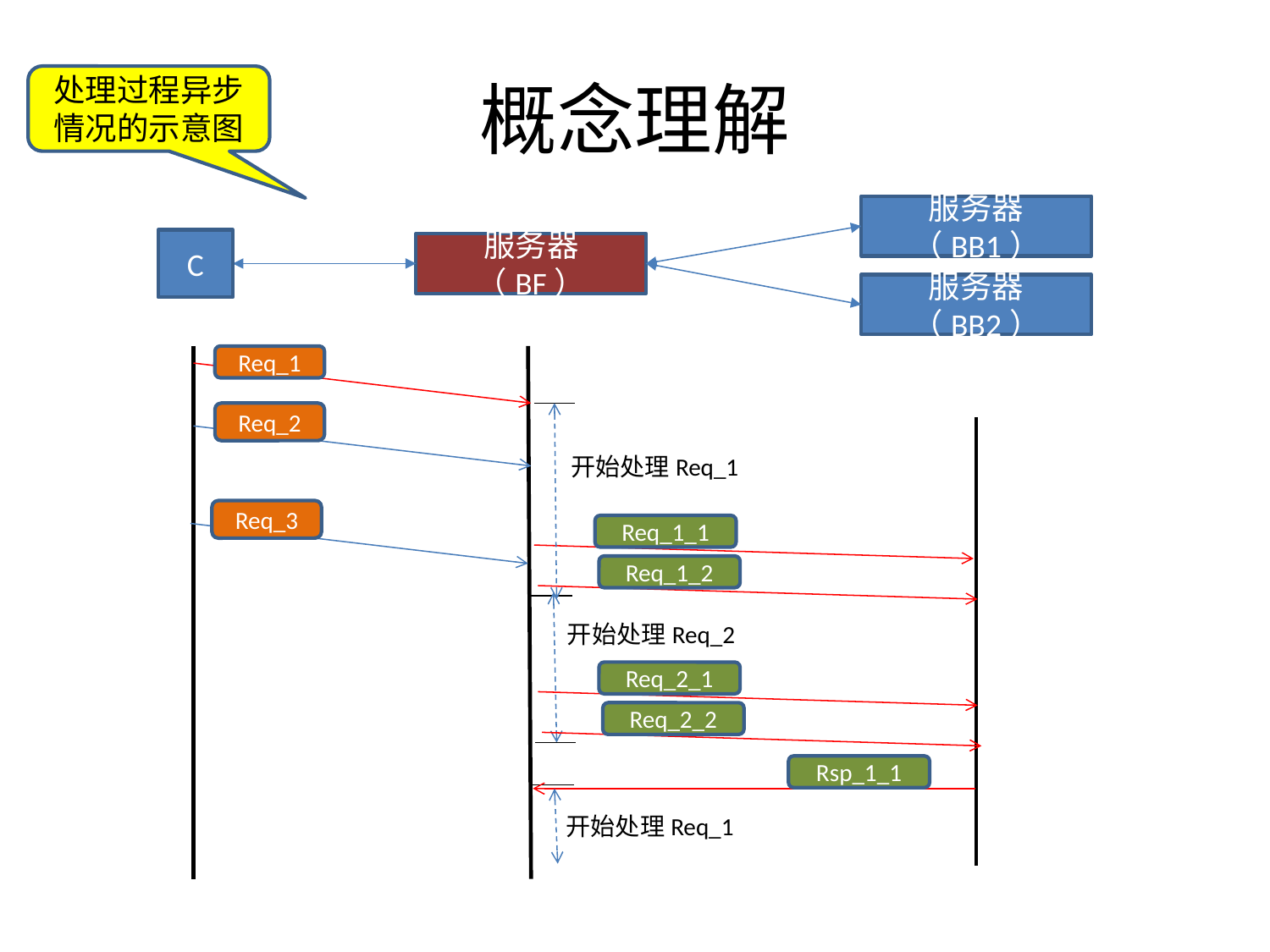

# 概念理解
处理过程异步情况的示意图
服务器（BB1）
C
服务器（BF）
服务器（BB2）
Req_1
Req_2
开始处理Req_1
Req_3
Req_1_1
Req_1_2
开始处理Req_2
Req_2_1
Req_2_2
Rsp_1_1
开始处理Req_1